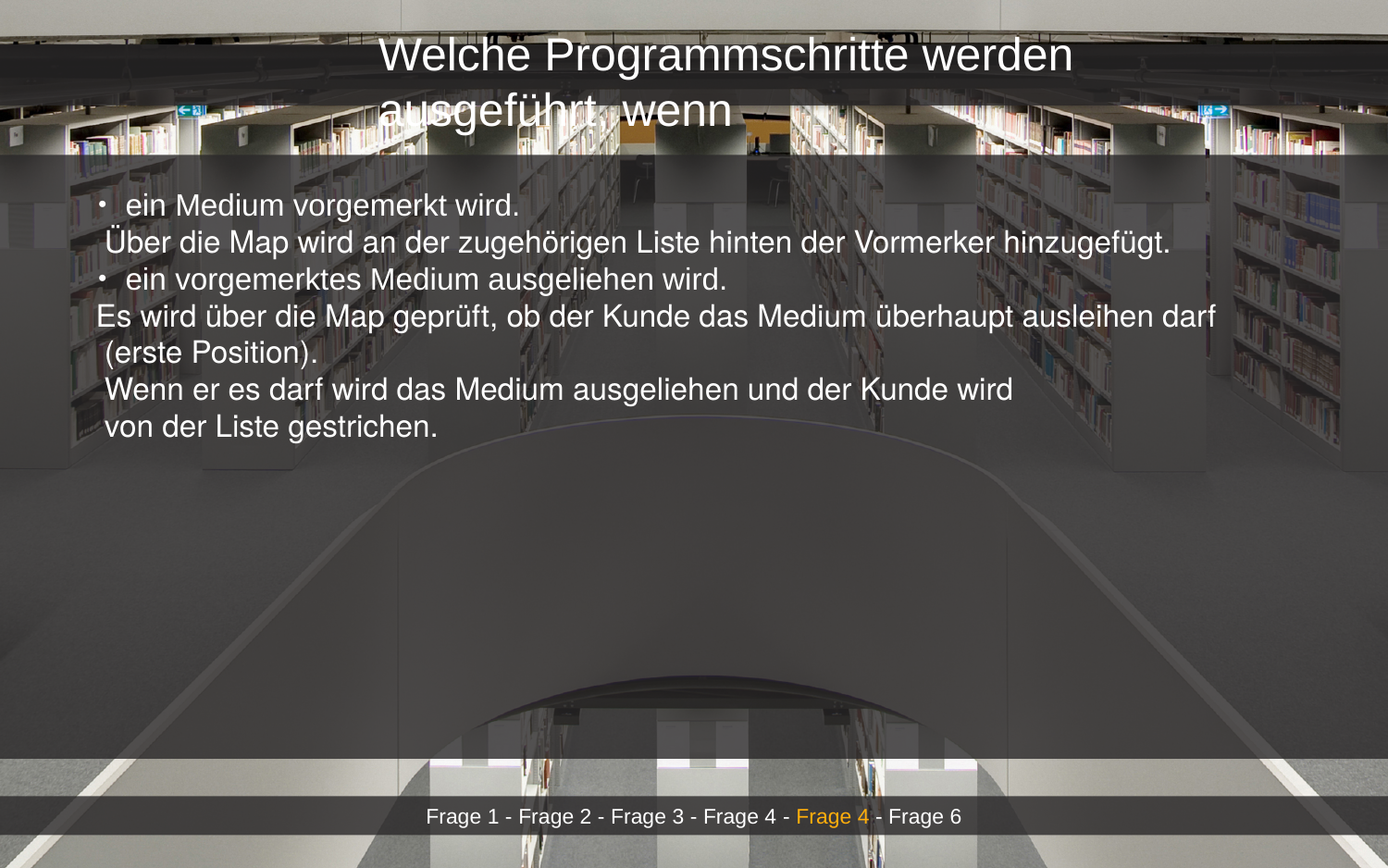

Welche Programmschritte werden
ausgeführt, wenn

・ein Medium vorgemerkt wird.
  Über die Map wird an der zugehörigen Liste hinten der Vormerker hinzugefügt.
・ein vorgemerktes Medium ausgeliehen wird.
 Es wird über die Map geprüft, ob der Kunde das Medium überhaupt ausleihen darf
  (erste Position).
  Wenn er es darf wird das Medium ausgeliehen und der Kunde wird
  von der Liste gestrichen.

Frage 1 - Frage 2 - Frage 3 - Frage 4 - Frage 4 - Frage 6